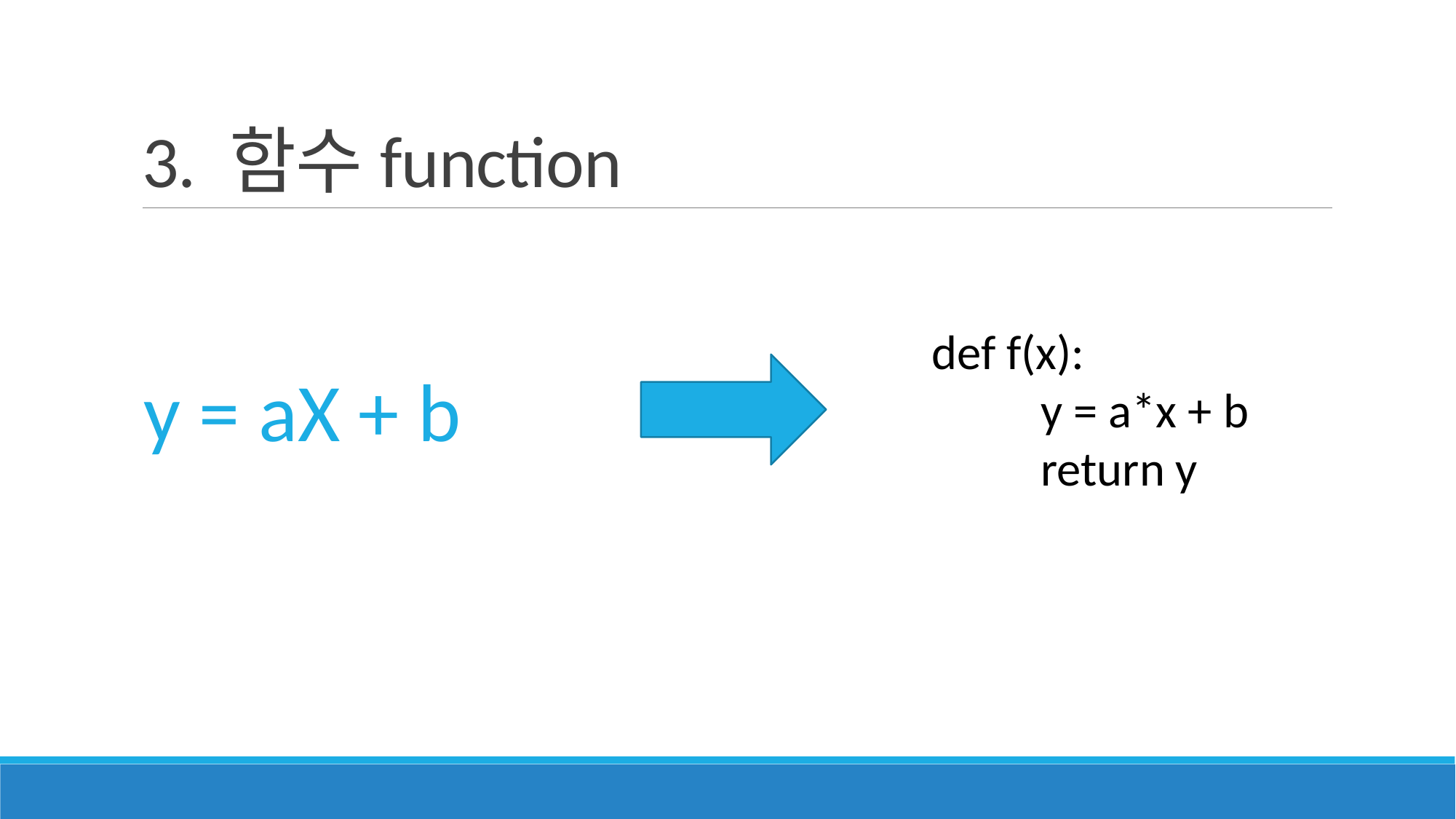

# 3. 함수function
def f(x):
	y = a*x + b
	return y
y = aX + b